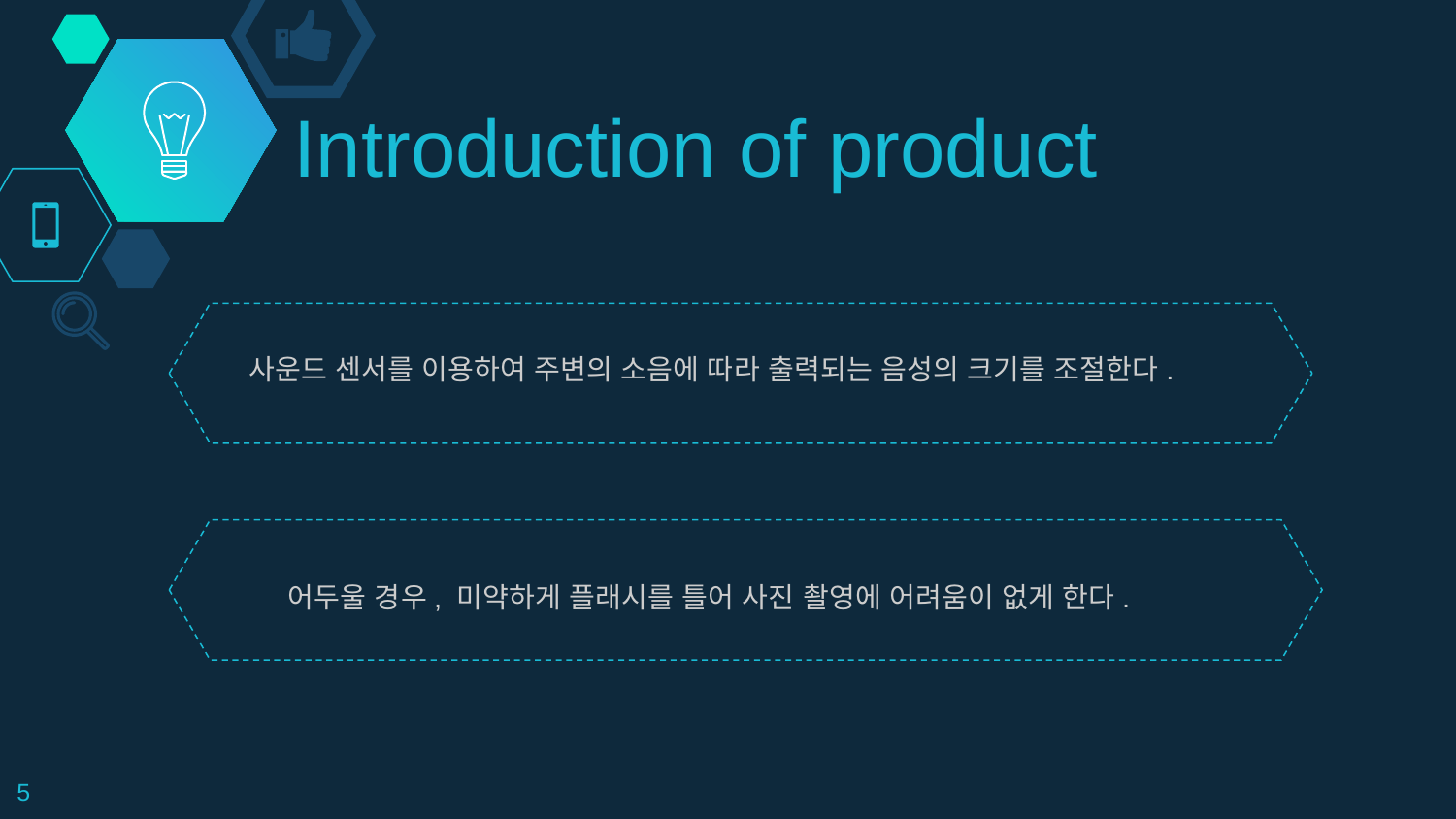

# Introduction of product

사운드 센서를 이용하여 주변의 소음에 따라 출력되는 음성의 크기를 조절한다.

어두울 경우, 미약하게 플래시를 틀어 사진 촬영에 어려움이 없게 한다.
5